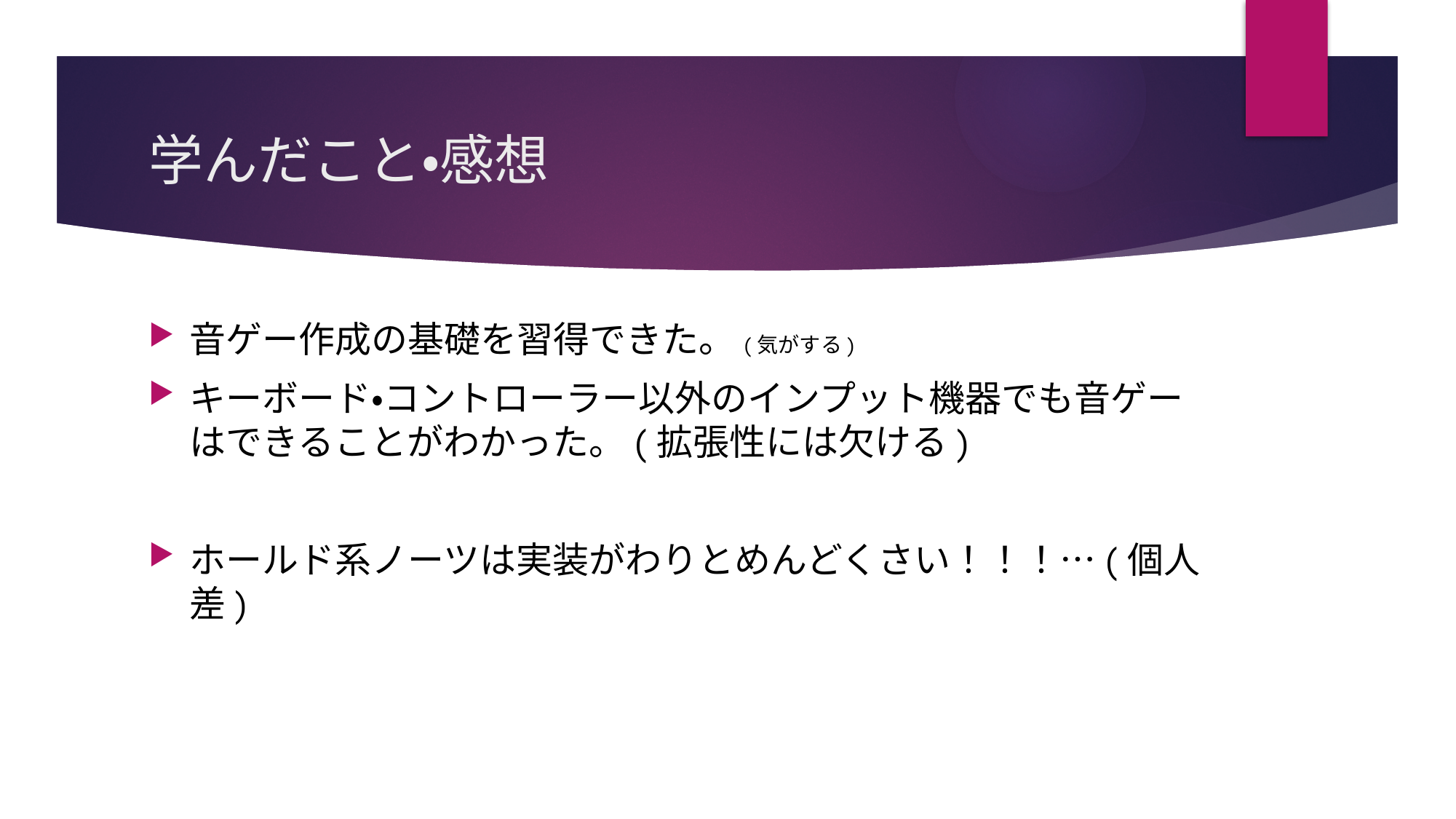

# 学んだこと・感想
音ゲー作成の基礎を習得できた。(気がする)
キーボード・コントローラー以外のインプット機器でも音ゲーはできることがわかった。(拡張性には欠ける)

ホールド系ノーツは実装がわりとめんどくさい！！！…(個人差)